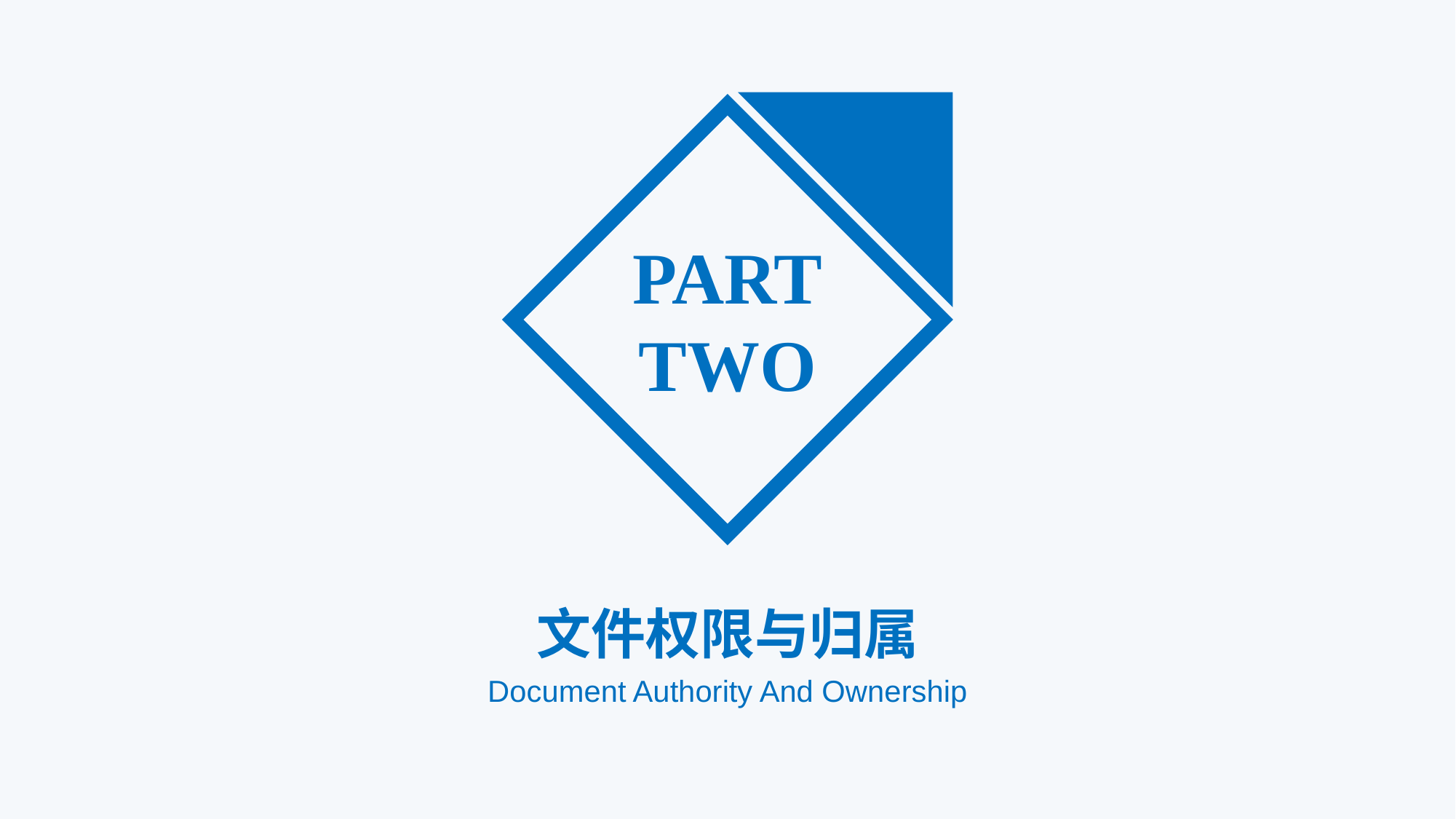

PART
TWO
文件权限与归属
Document Authority And Ownership